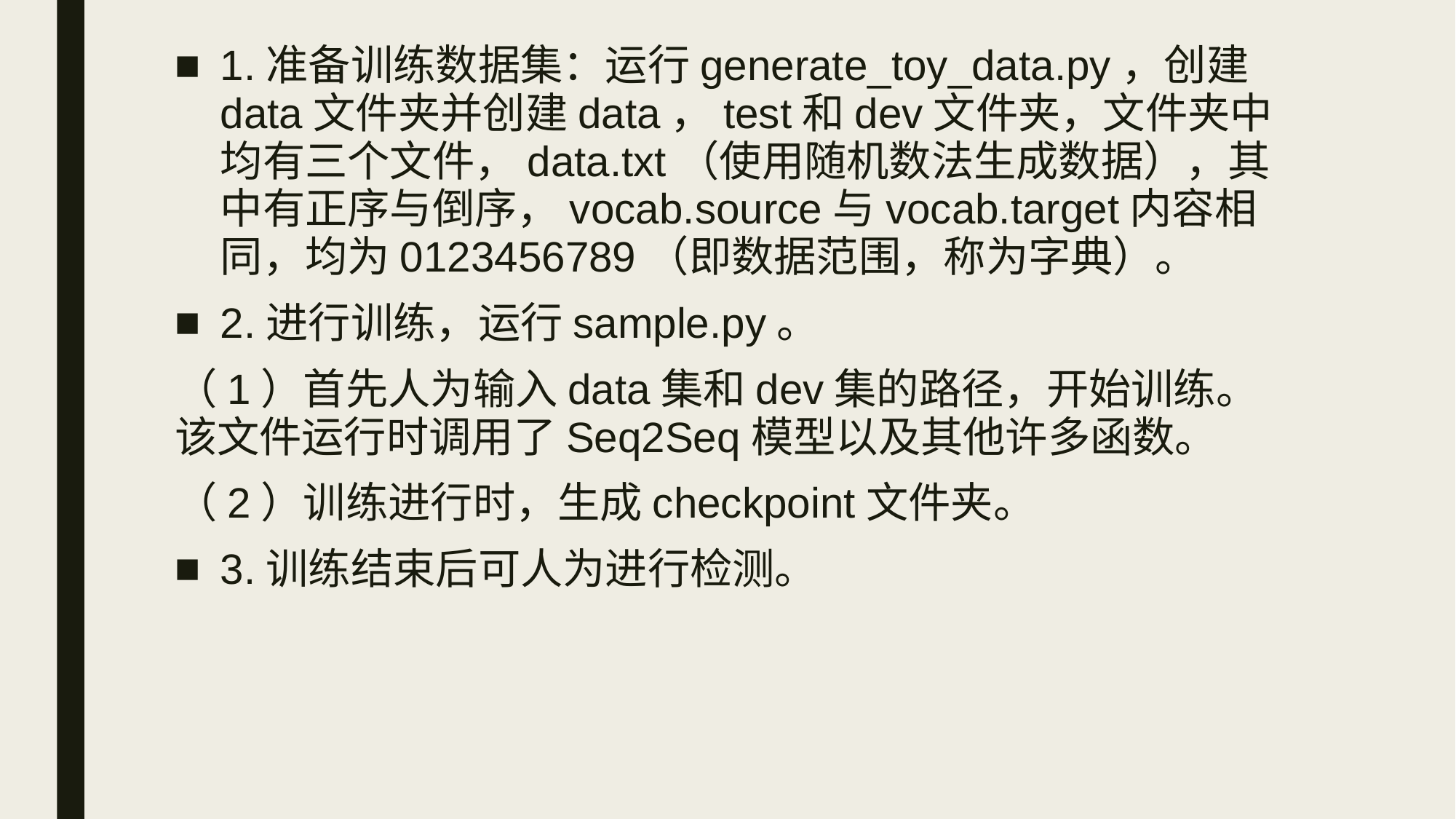

1.准备训练数据集：运行generate_toy_data.py，创建data文件夹并创建data，test和dev文件夹，文件夹中均有三个文件，data.txt（使用随机数法生成数据），其中有正序与倒序，vocab.source与vocab.target内容相同，均为0123456789（即数据范围，称为字典）。
2.进行训练，运行sample.py。
（1）首先人为输入data集和dev集的路径，开始训练。该文件运行时调用了Seq2Seq模型以及其他许多函数。
（2）训练进行时，生成checkpoint文件夹。
3.训练结束后可人为进行检测。